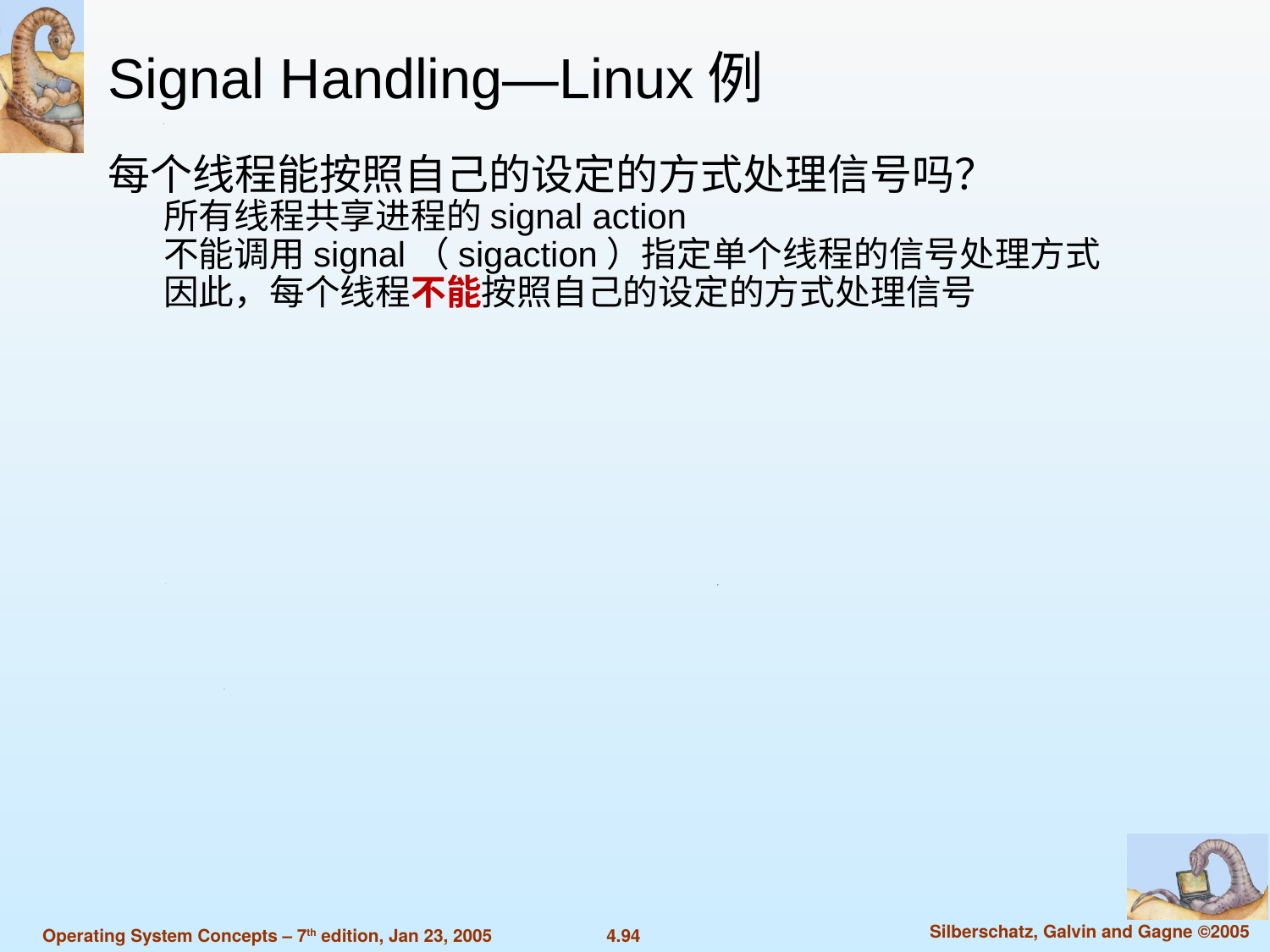

Signal Handling—Linux例
每个线程能按照自己的设定的方式处理信号吗？
所有线程共享进程的signal action
不能调用signal（sigaction）指定单个线程的信号处理方式
因此，每个线程不能按照自己的设定的方式处理信号